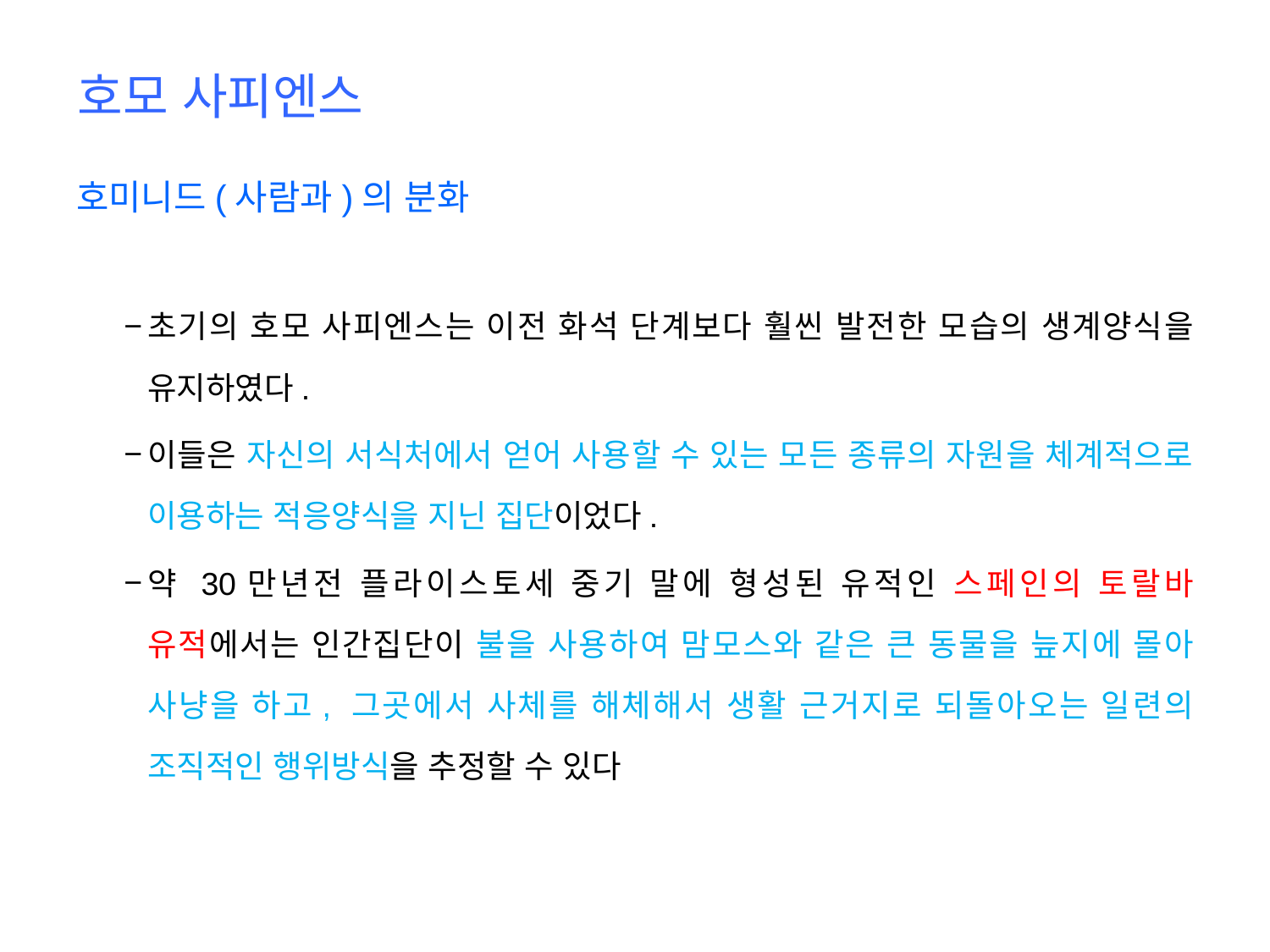

# 호모 사피엔스
호미니드(사람과)의 분화

초기의 호모 사피엔스는 이전 화석 단계보다 훨씬 발전한 모습의 생계양식을 유지하였다.
이들은 자신의 서식처에서 얻어 사용할 수 있는 모든 종류의 자원을 체계적으로 이용하는 적응양식을 지닌 집단이었다.
약 30만년전 플라이스토세 중기 말에 형성된 유적인 스페인의 토랄바 유적에서는 인간집단이 불을 사용하여 맘모스와 같은 큰 동물을 늪지에 몰아 사냥을 하고, 그곳에서 사체를 해체해서 생활 근거지로 되돌아오는 일련의 조직적인 행위방식을 추정할 수 있다